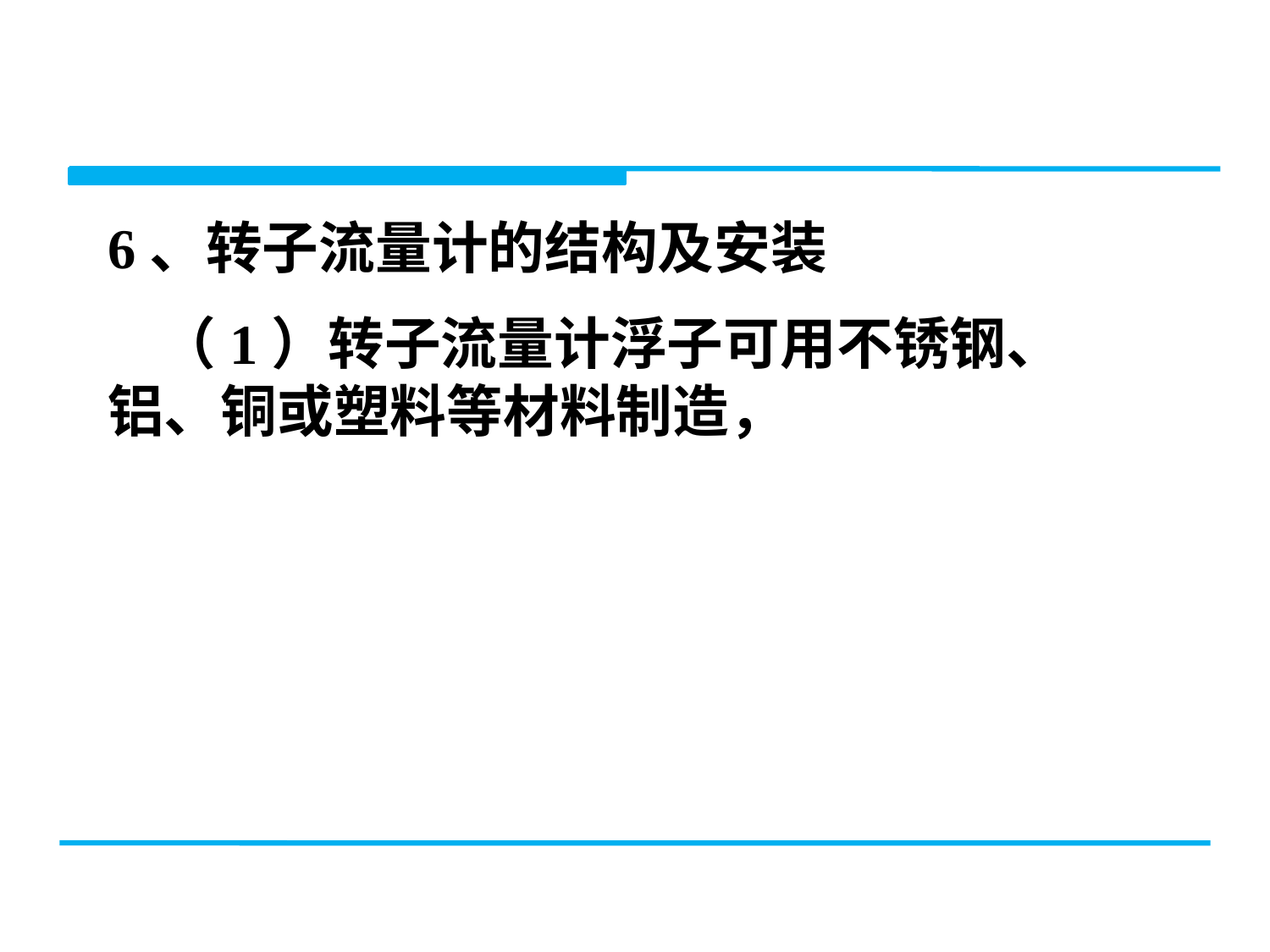

6、转子流量计的结构及安装
   （1）转子流量计浮子可用不锈钢、铝、铜或塑料等材料制造，